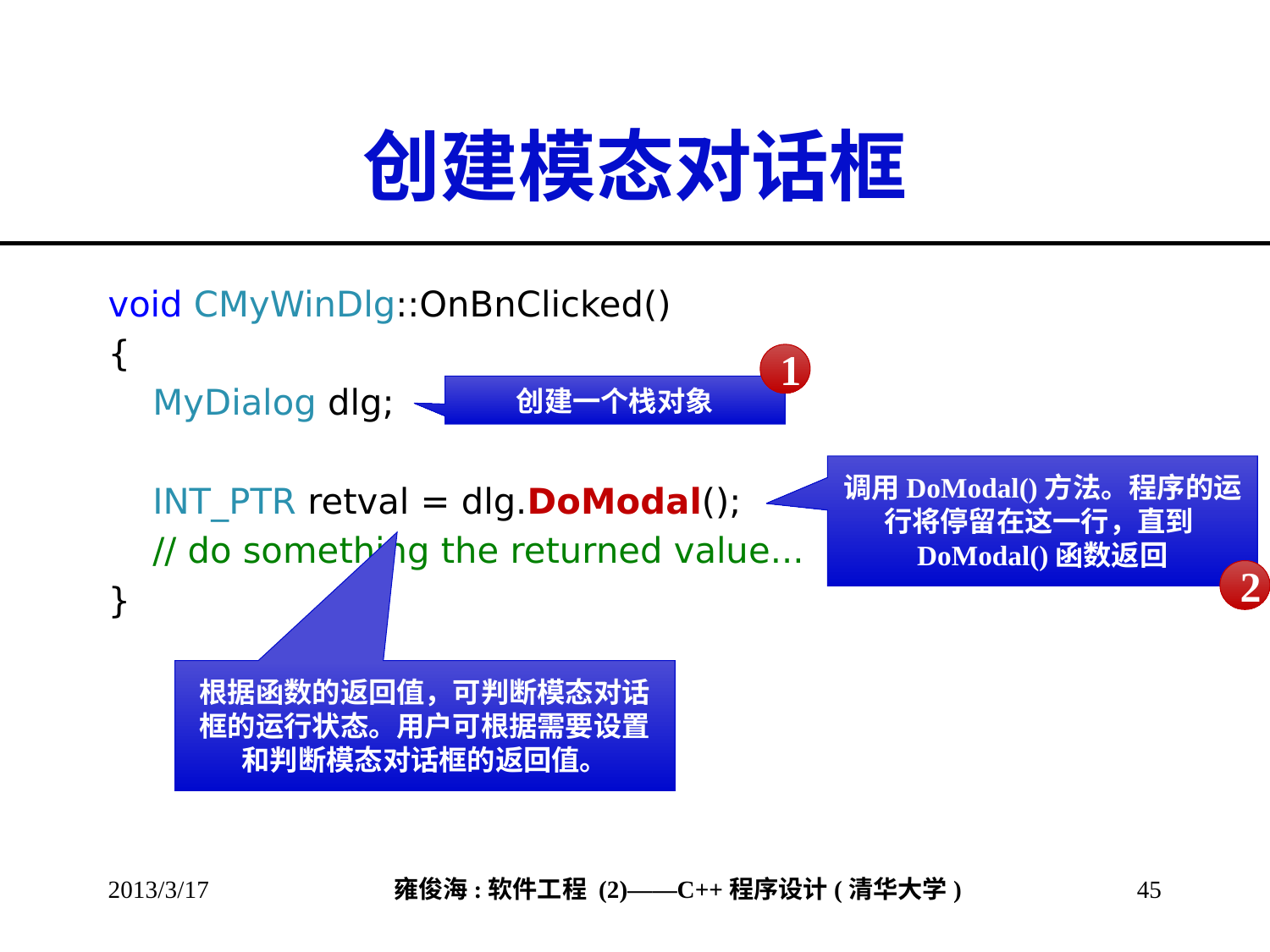

# 创建模态对话框
void CMyWinDlg::OnBnClicked()
{
    MyDialog dlg;

    INT_PTR retval = dlg.DoModal();
    // do something the returned value...
}
1
创建一个栈对象
调用DoModal()方法。程序的运行将停留在这一行，直到DoModal()函数返回
2
根据函数的返回值，可判断模态对话框的运行状态。用户可根据需要设置和判断模态对话框的返回值。
2013/3/17
45